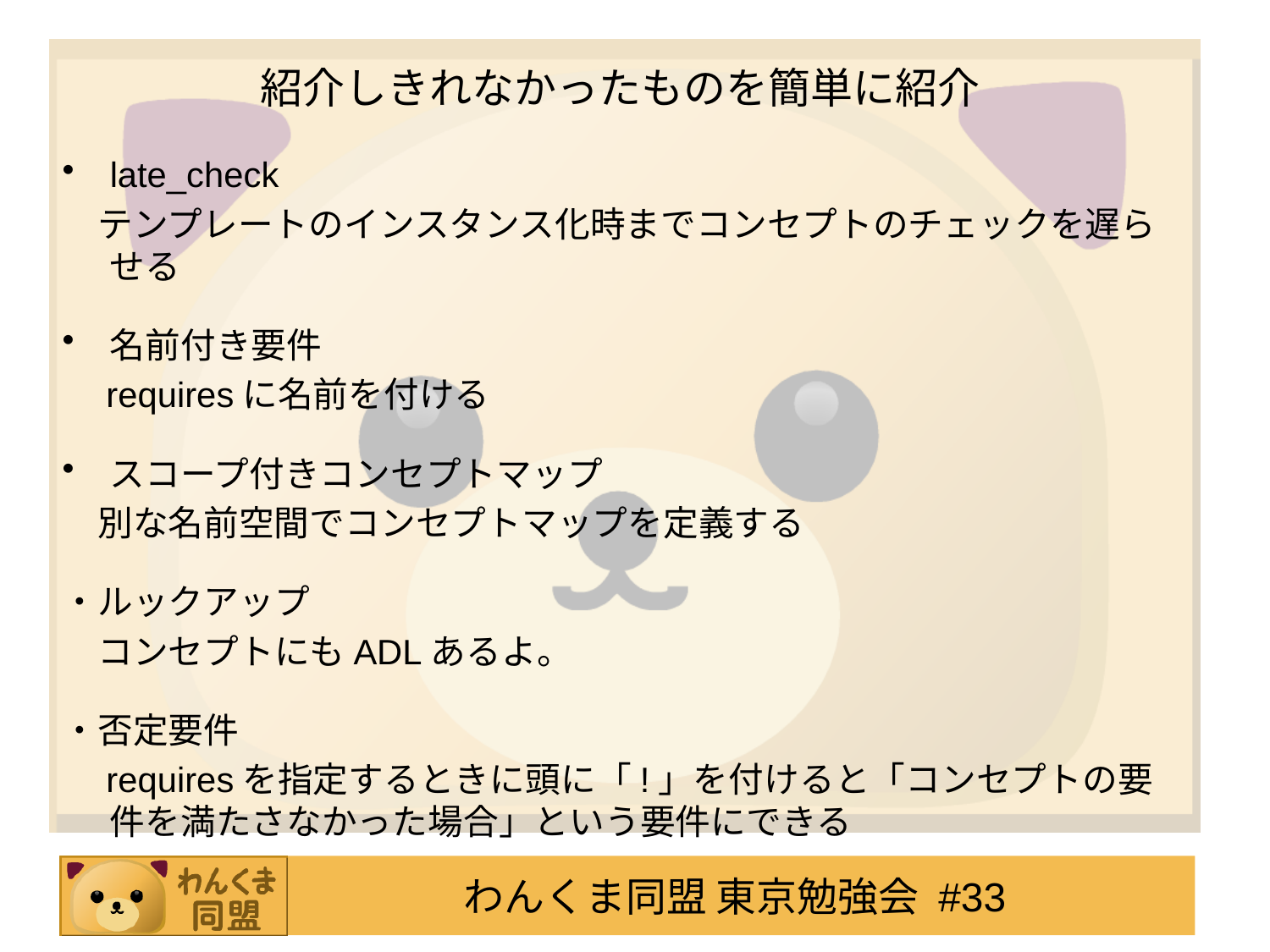

# 紹介しきれなかったものを簡単に紹介
late_check
　テンプレートのインスタンス化時までコンセプトのチェックを遅らせる

名前付き要件
　requiresに名前を付ける

スコープ付きコンセプトマップ
　別な名前空間でコンセプトマップを定義する

・ルックアップ
　コンセプトにもADLあるよ。

・否定要件
　requiresを指定するときに頭に「!」を付けると「コンセプトの要件を満たさなかった場合」という要件にできる